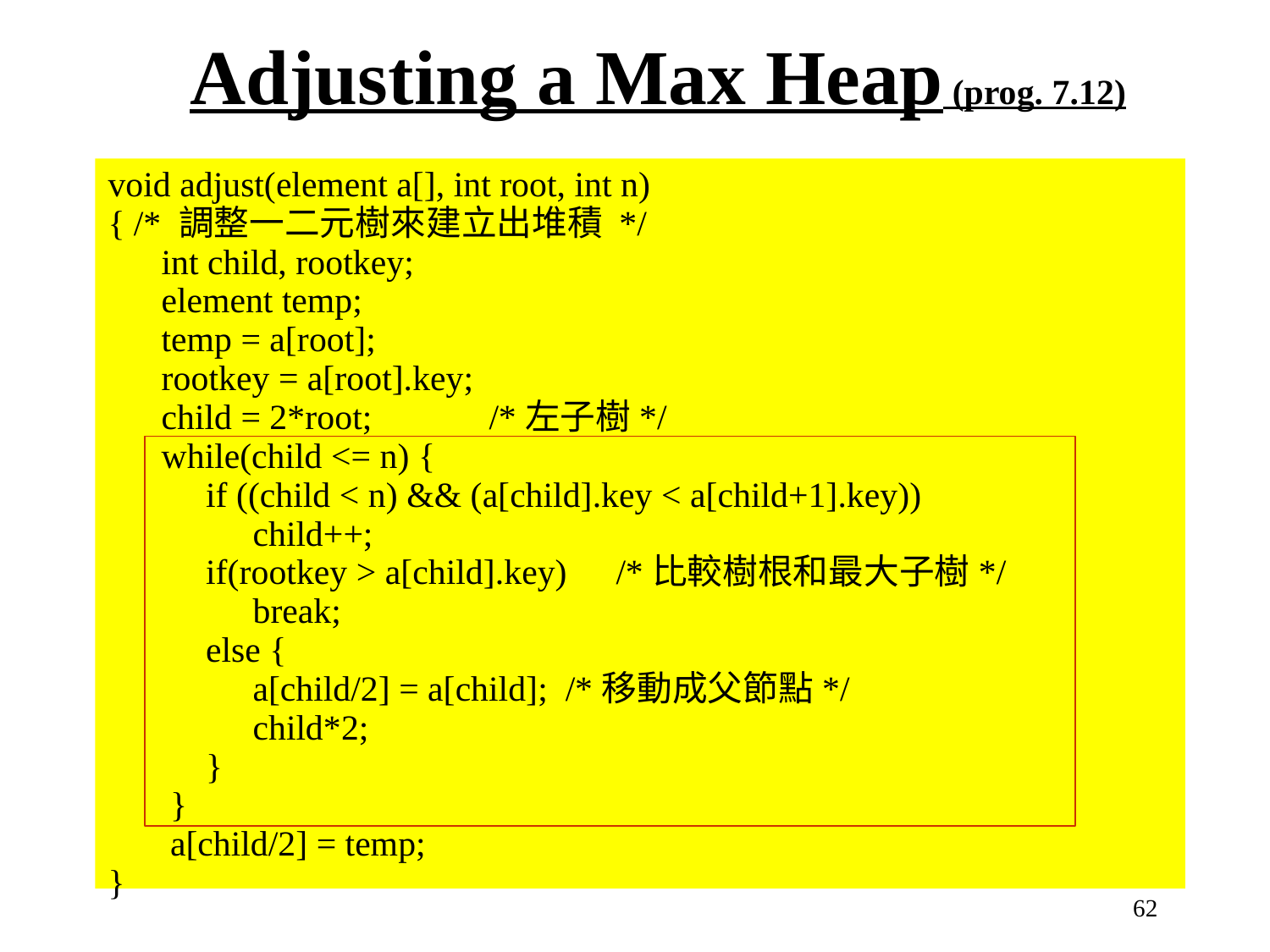

Adjusting a Max Heap (prog. 7.12)
void adjust(element a[], int root, int n)
{ /* 調整一二元樹來建立出堆積 */
      int child, rootkey;
      element temp;
      temp = a[root];
      rootkey = a[root].key;
      child = 2*root; 	/*左子樹*/
      while(child <= n) {
           if ((child < n) && (a[child].key < a[child+1].key))
	  child++;
           if(rootkey > a[child].key) 	/*比較樹根和最大子樹*/
	  break;
           else {
	  a[child/2] = a[child];  /*移動成父節點*/
	  child*2;
           }
       }
       a[child/2] = temp;
}

62